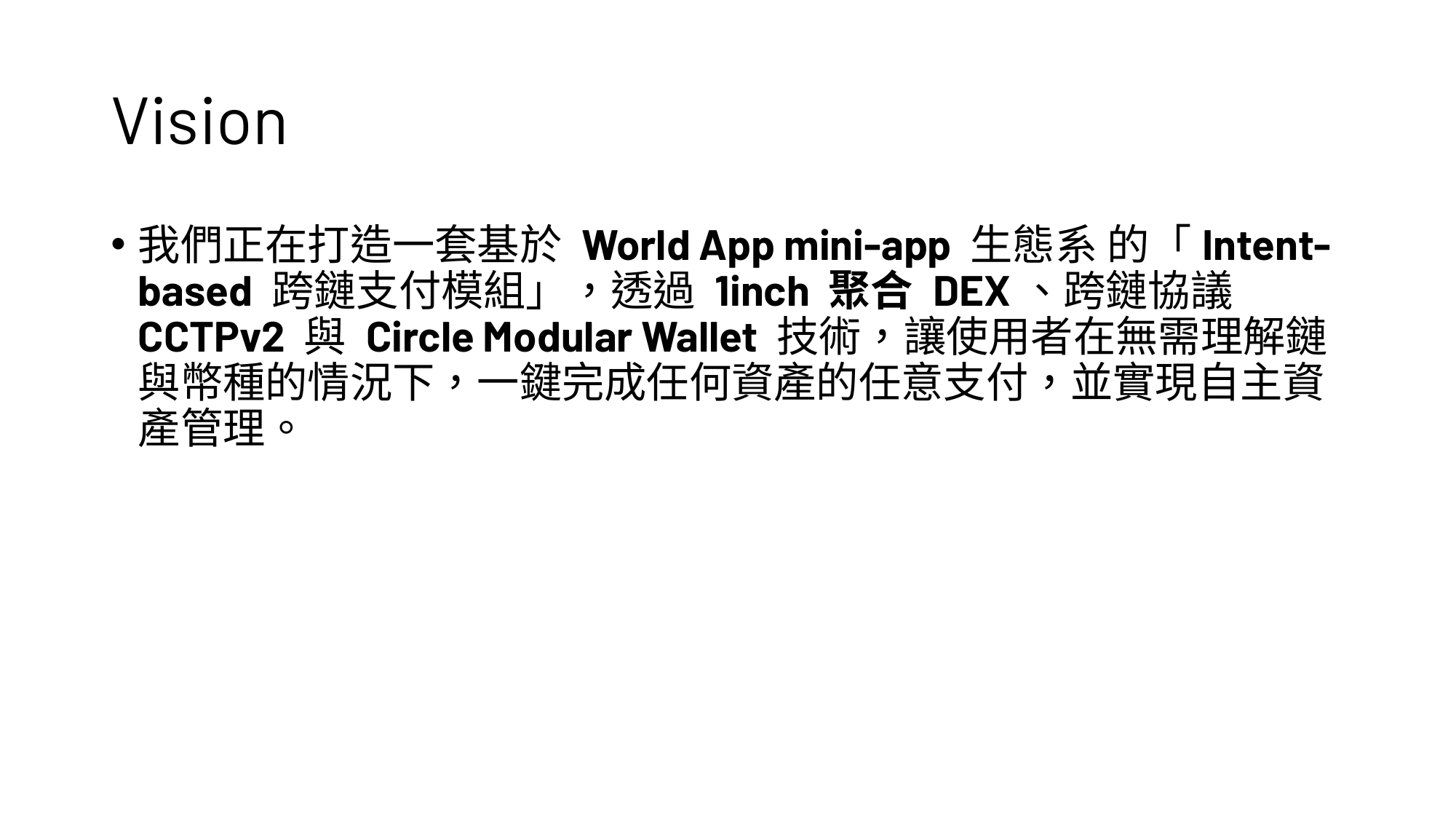

# Vision
我們正在打造一套基於 World App mini-app 生態系 的「Intent-based 跨鏈支付模組」，透過 1inch 聚合 DEX、跨鏈協議 CCTPv2 與 Circle Modular Wallet 技術，讓使用者在無需理解鏈與幣種的情況下，一鍵完成任何資產的任意支付，並實現自主資產管理。